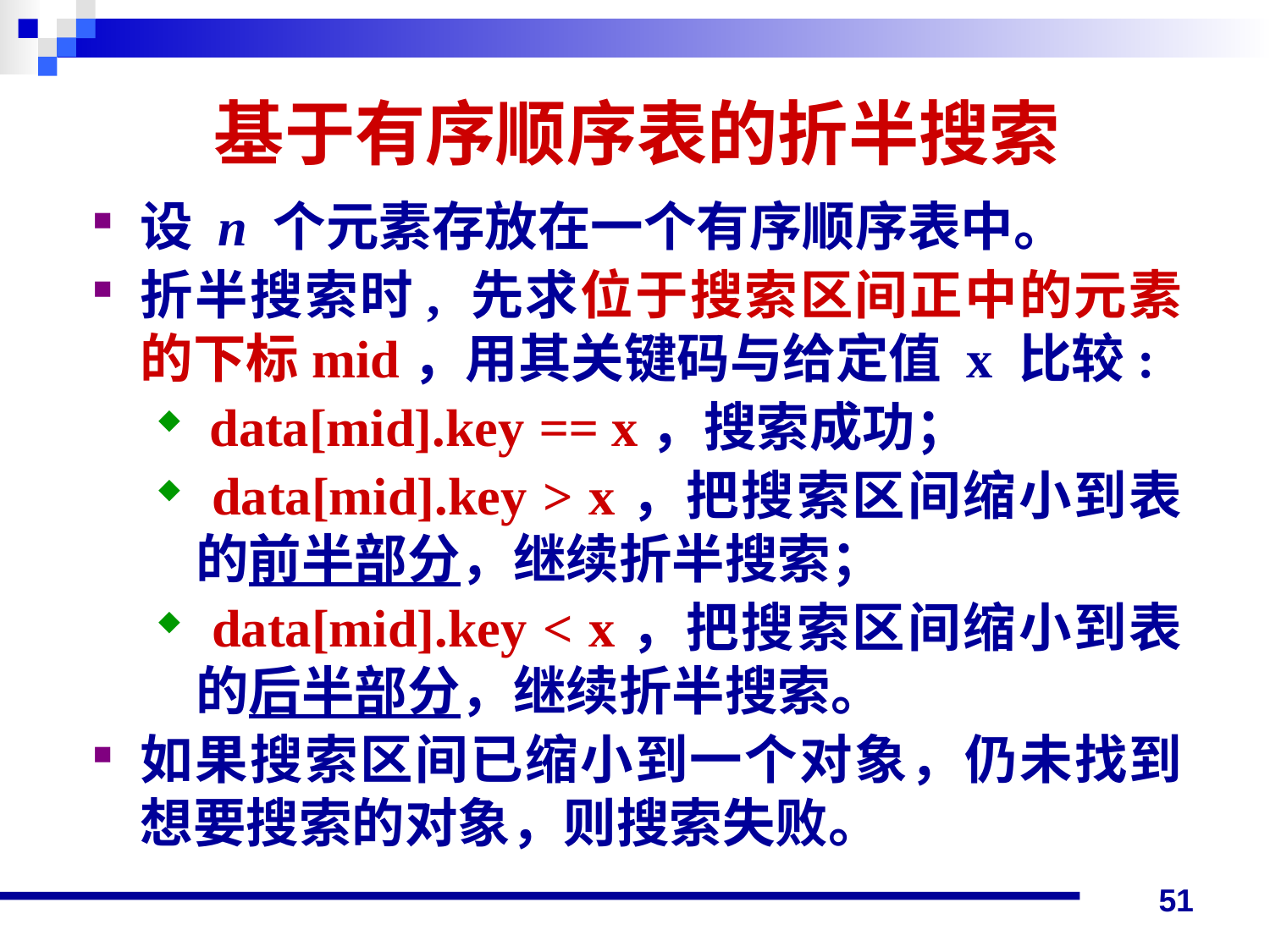

# 基于有序顺序表的折半搜索
设 n 个元素存放在一个有序顺序表中。
折半搜索时, 先求位于搜索区间正中的元素的下标mid，用其关键码与给定值 x 比较:
 data[mid].key == x，搜索成功；
 data[mid].key > x，把搜索区间缩小到表的前半部分，继续折半搜索；
 data[mid].key < x，把搜索区间缩小到表的后半部分，继续折半搜索。
如果搜索区间已缩小到一个对象，仍未找到想要搜索的对象，则搜索失败。
51